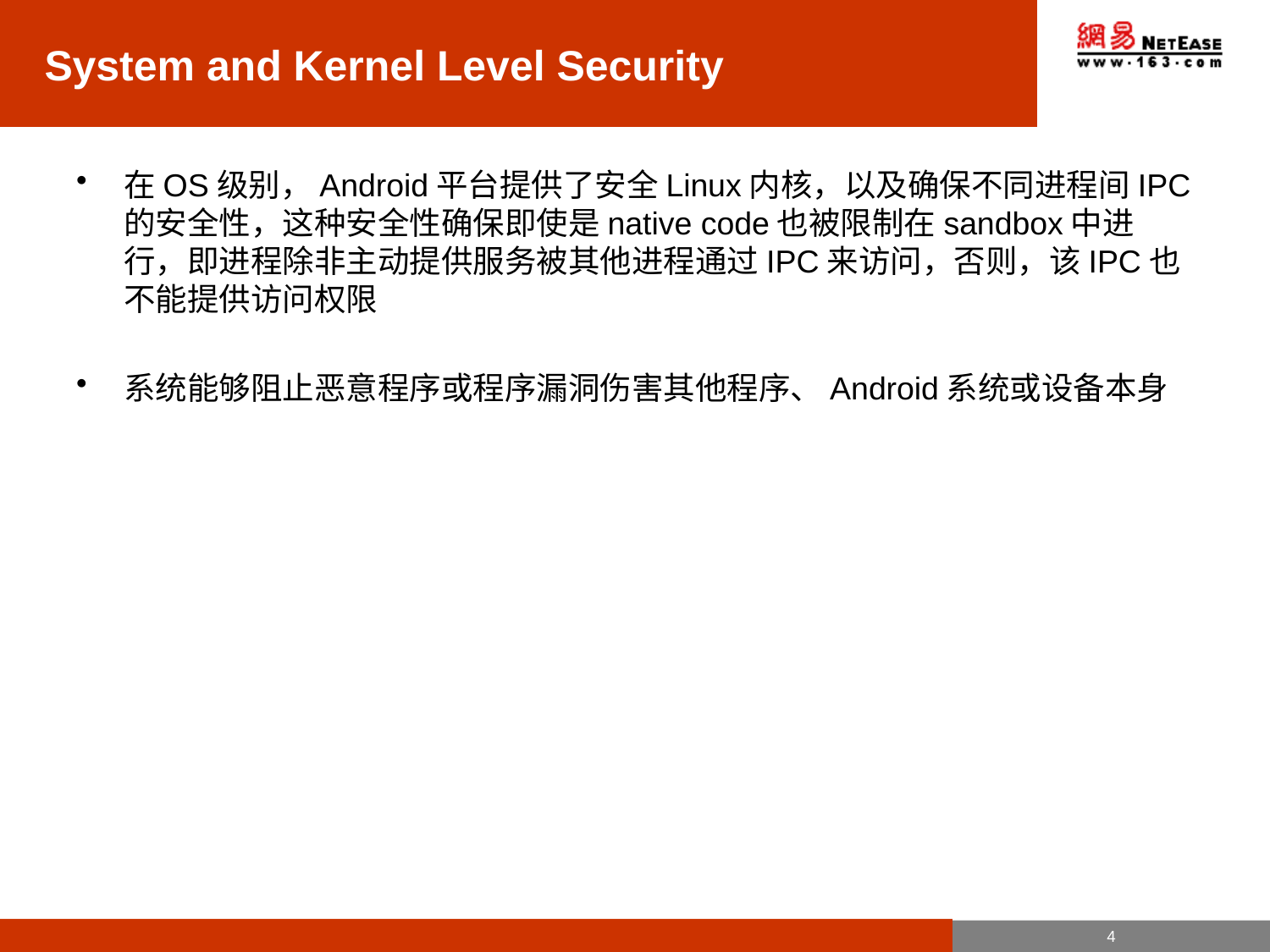

# System and Kernel Level Security
在OS级别，Android平台提供了安全Linux内核，以及确保不同进程间IPC的安全性，这种安全性确保即使是native code也被限制在sandbox中进行，即进程除非主动提供服务被其他进程通过IPC来访问，否则，该IPC也不能提供访问权限

系统能够阻止恶意程序或程序漏洞伤害其他程序、Android系统或设备本身

4